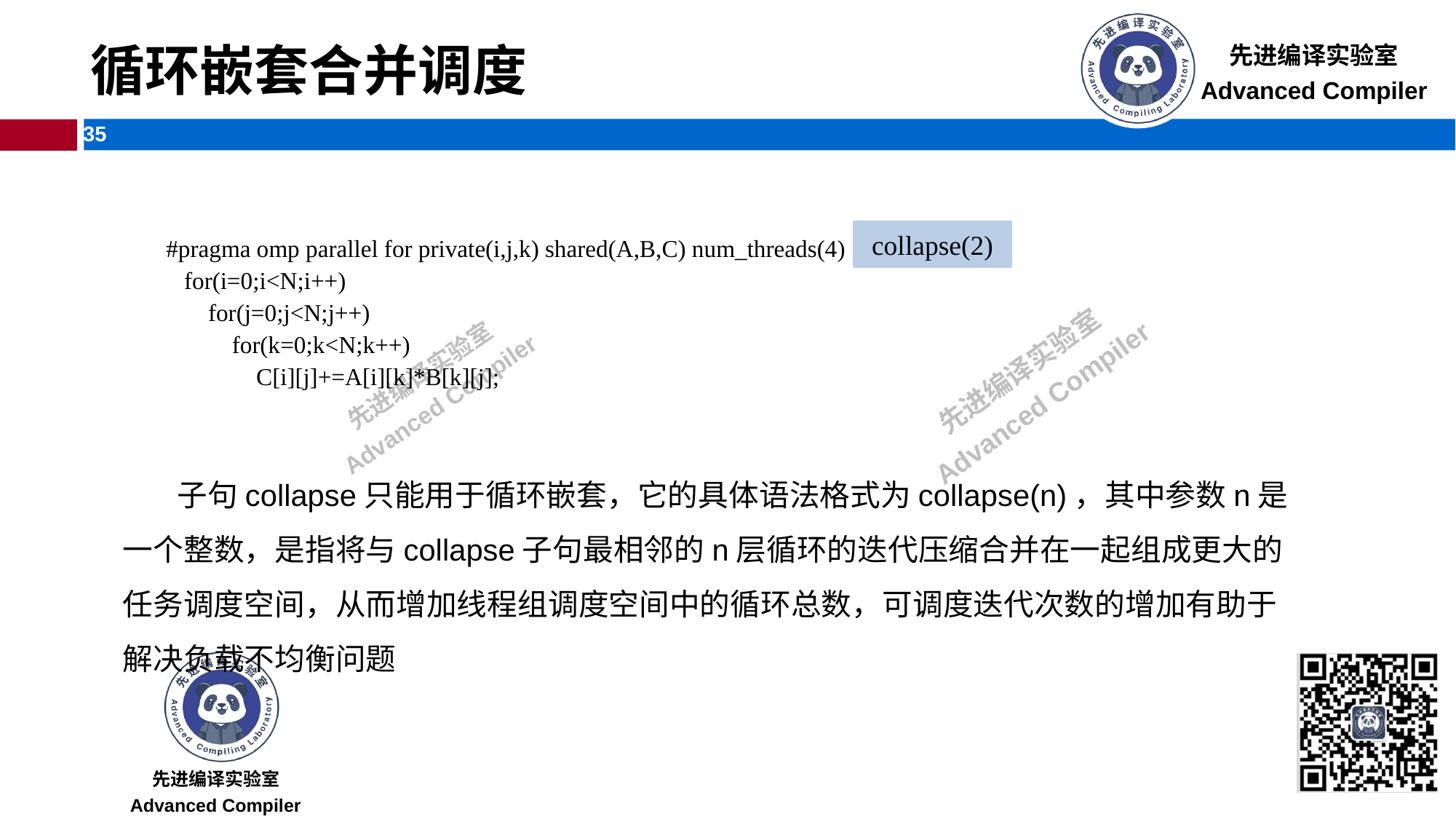

# 循环嵌套合并调度
collapse(2)
 #pragma omp parallel for private(i,j,k) shared(A,B,C) num_threads(4)
    for(i=0;i<N;i++)
        for(j=0;j<N;j++)
            for(k=0;k<N;k++)
                C[i][j]+=A[i][k]*B[k][j];
       子句collapse只能用于循环嵌套，它的具体语法格式为collapse(n)，其中参数n是一个整数，是指将与collapse子句最相邻的n层循环的迭代压缩合并在一起组成更大的任务调度空间，从而增加线程组调度空间中的循环总数，可调度迭代次数的增加有助于解决负载不均衡问题